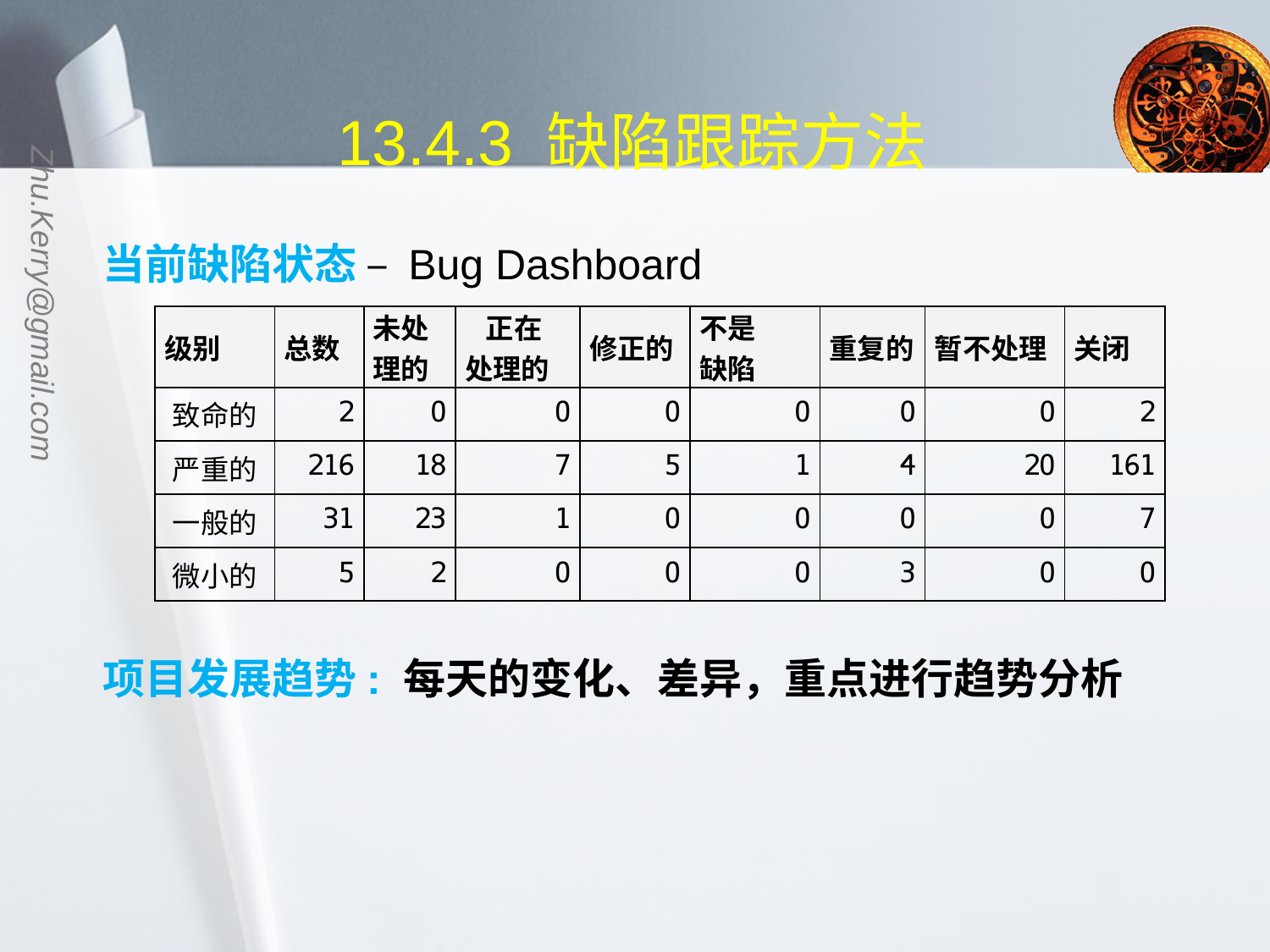

# 13.4.3 缺陷跟踪方法
Zhu.Kerry@gmail.com
当前缺陷状态 – Bug Dashboard

项目发展趋势: 每天的变化、差异，重点进行趋势分析
| 级别 | 总数 | 未处 理的 | 正在 处理的 | 修正的 | 不是 缺陷 | 重复的 | 暂不处理 | 关闭 |
| --- | --- | --- | --- | --- | --- | --- | --- | --- |
| 致命的 | 2 | 0 | 0 | 0 | 0 | 0 | 0 | 2 |
| 严重的 | 216 | 18 | 7 | 5 | 1 | 4 | 20 | 161 |
| 一般的 | 31 | 23 | 1 | 0 | 0 | 0 | 0 | 7 |
| 微小的 | 5 | 2 | 0 | 0 | 0 | 3 | 0 | 0 |